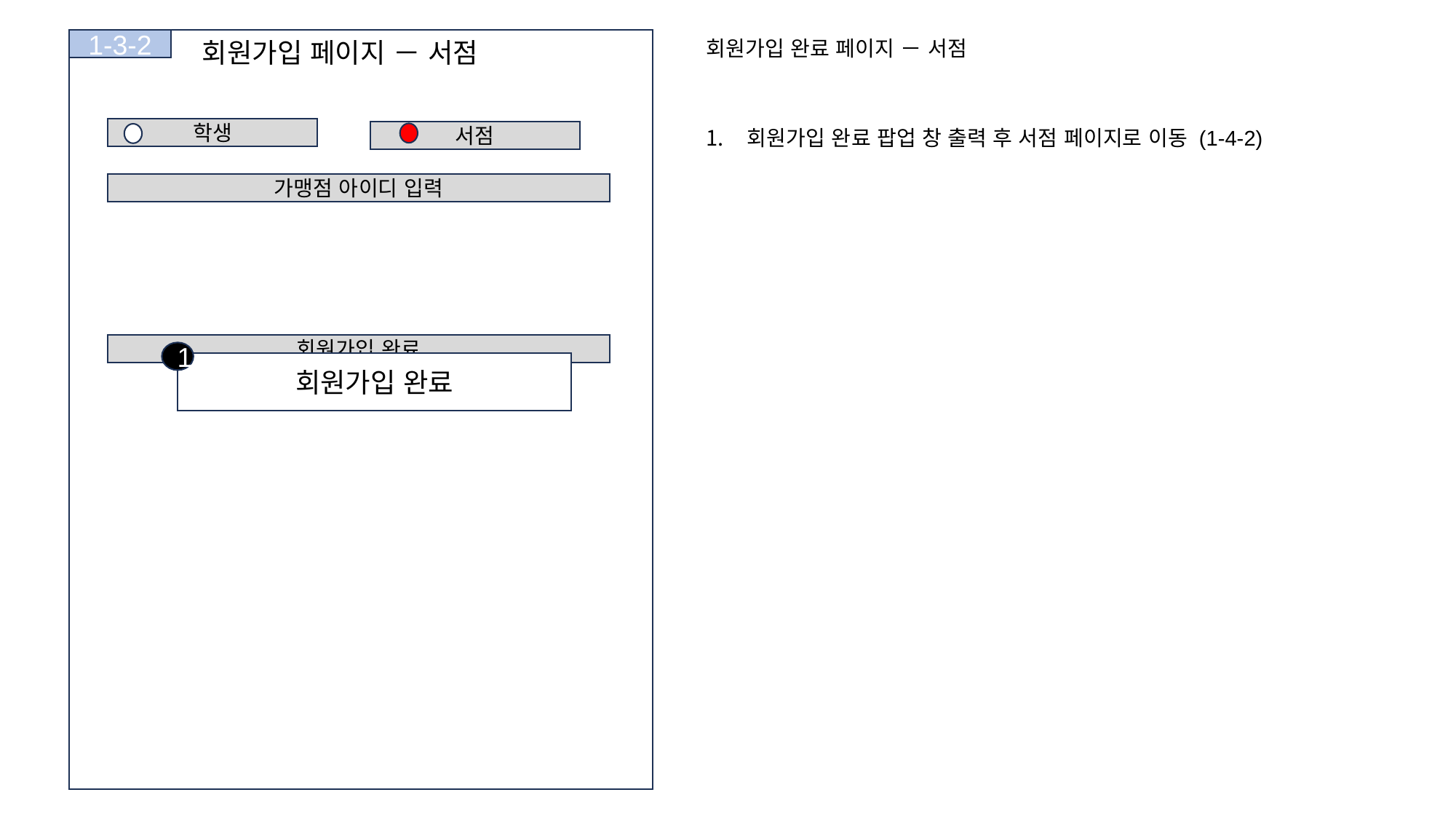

회원가입 완료 페이지 － 서점
1-3-2
회원가입 페이지 － 서점
학생
회원가입 완료 팝업 창 출력 후 서점 페이지로 이동 (1-4-2)

서점

가맹점 아이디 입력
회원가입 완료
1
회원가입 완료